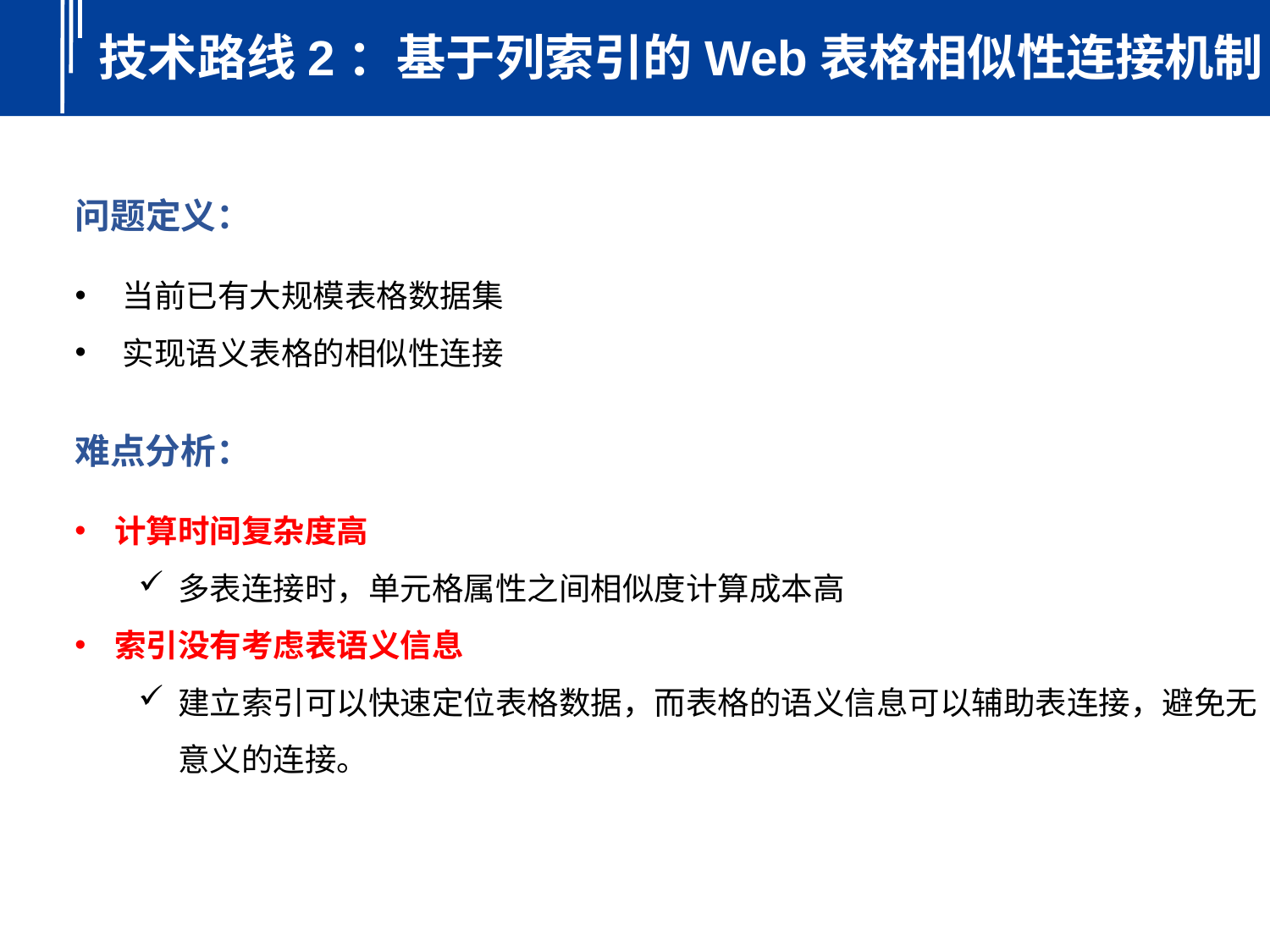

技术路线2：基于列索引的Web表格相似性连接机制
问题定义：
当前已有大规模表格数据集
实现语义表格的相似性连接
难点分析：
计算时间复杂度高
多表连接时，单元格属性之间相似度计算成本高
索引没有考虑表语义信息
建立索引可以快速定位表格数据，而表格的语义信息可以辅助表连接，避免无意义的连接。
21